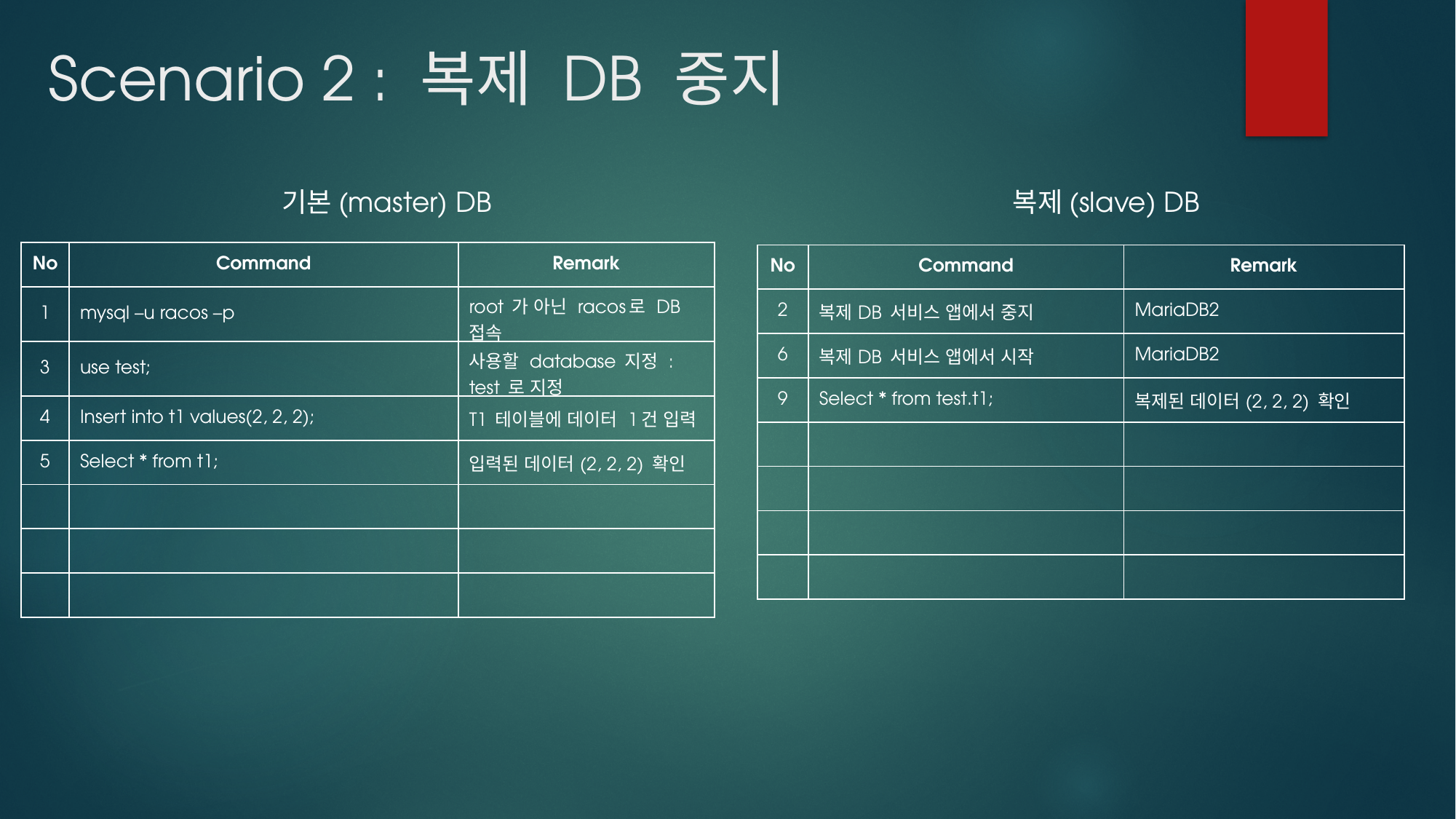

# Scenario 2 : 복제 DB 중지
복제(slave) DB
기본(master) DB
| No | Command | Remark |
| --- | --- | --- |
| 1 | mysql –u racos –p | root 가 아닌 racos로 DB 접속 |
| 3 | use test; | 사용할 database 지정 : test 로 지정 |
| 4 | Insert into t1 values(2, 2, 2); | T1 테이블에 데이터 1건 입력 |
| 5 | Select \* from t1; | 입력된 데이터(2, 2, 2) 확인 |
|  |  |  |
|  |  |  |
|  |  |  |
| No | Command | Remark |
| --- | --- | --- |
| 2 | 복제DB 서비스 앱에서 중지 | MariaDB2 |
| 6 | 복제DB 서비스 앱에서 시작 | MariaDB2 |
| 9 | Select \* from test.t1; | 복제된 데이터(2, 2, 2) 확인 |
|  |  |  |
|  |  |  |
|  |  |  |
|  |  |  |